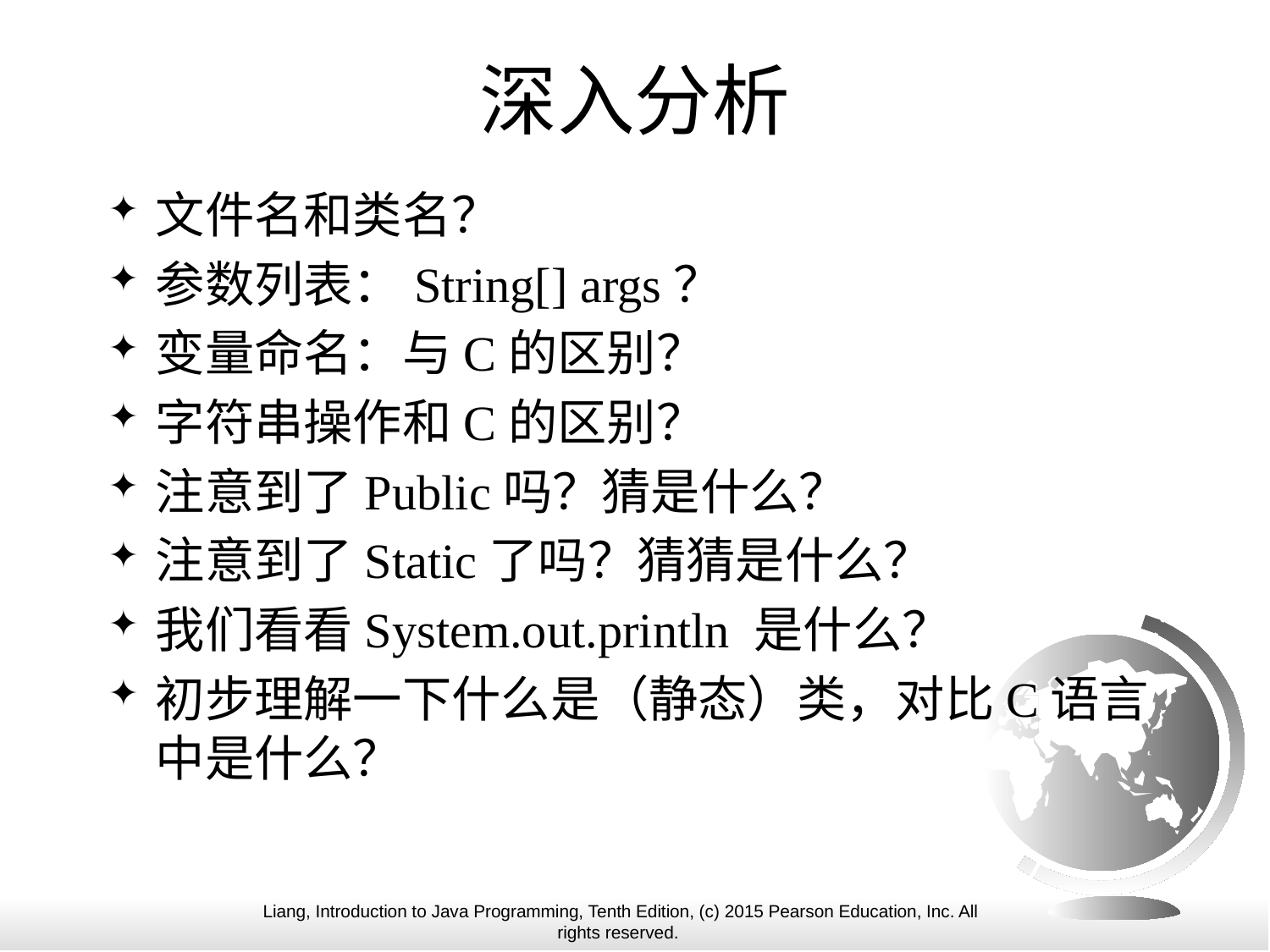

# 深入分析
文件名和类名？
参数列表：String[] args？
变量命名：与C的区别？
字符串操作和C的区别？
注意到了Public吗？猜是什么？
注意到了Static了吗？猜猜是什么？
我们看看System.out.println 是什么？
初步理解一下什么是（静态）类，对比C语言中是什么？
5